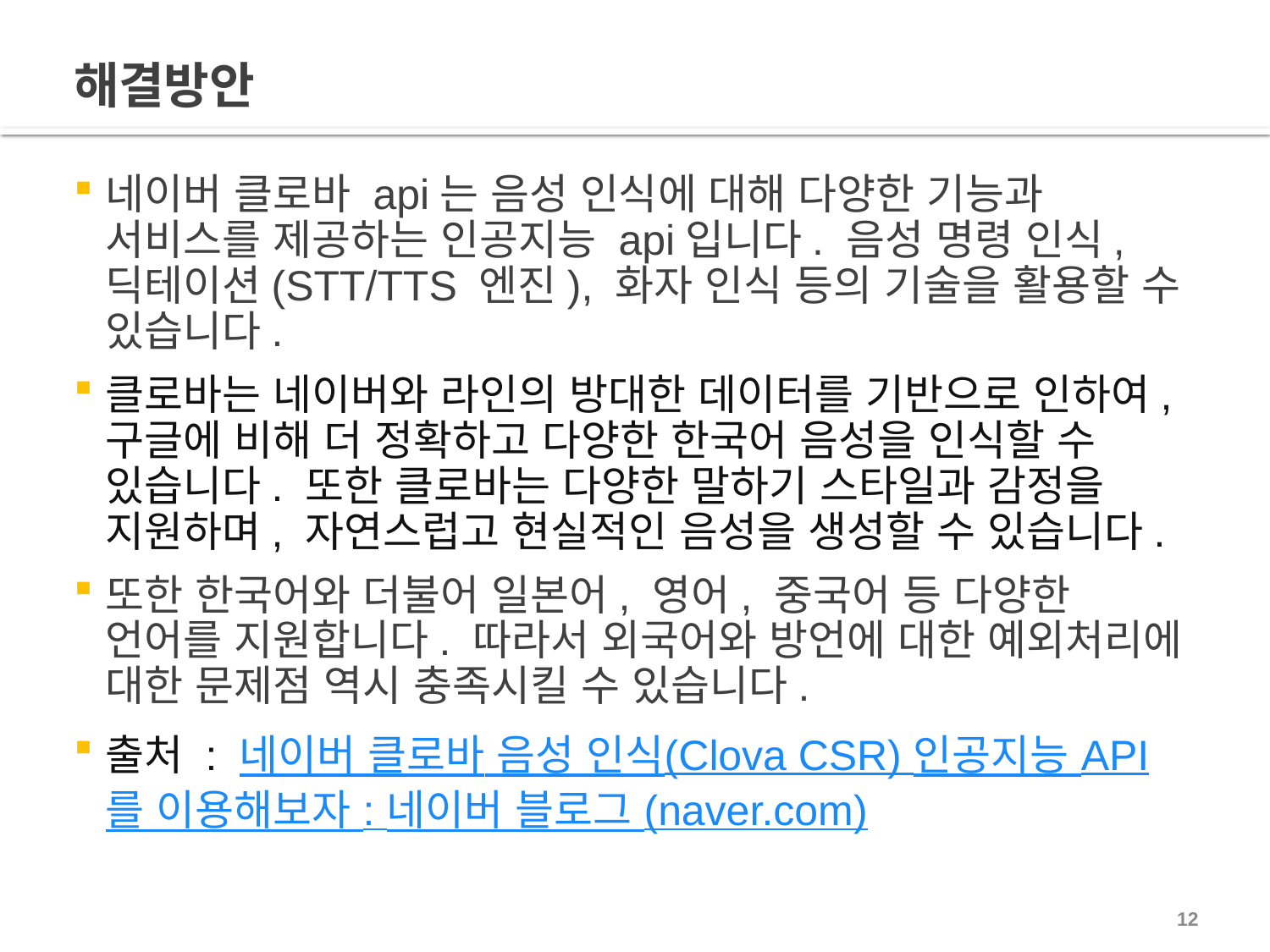

# 해결방안
네이버 클로바 api는 음성 인식에 대해 다양한 기능과 서비스를 제공하는 인공지능 api입니다. 음성 명령 인식, 딕테이션(STT/TTS 엔진), 화자 인식 등의 기술을 활용할 수 있습니다.
클로바는 네이버와 라인의 방대한 데이터를 기반으로 인하여, 구글에 비해 더 정확하고 다양한 한국어 음성을 인식할 수 있습니다. 또한 클로바는 다양한 말하기 스타일과 감정을 지원하며, 자연스럽고 현실적인 음성을 생성할 수 있습니다.
또한 한국어와 더불어 일본어, 영어, 중국어 등 다양한 언어를 지원합니다. 따라서 외국어와 방언에 대한 예외처리에 대한 문제점 역시 충족시킬 수 있습니다.
출처 : 네이버 클로바 음성 인식(Clova CSR) 인공지능 API를 이용해보자 : 네이버 블로그 (naver.com)
12